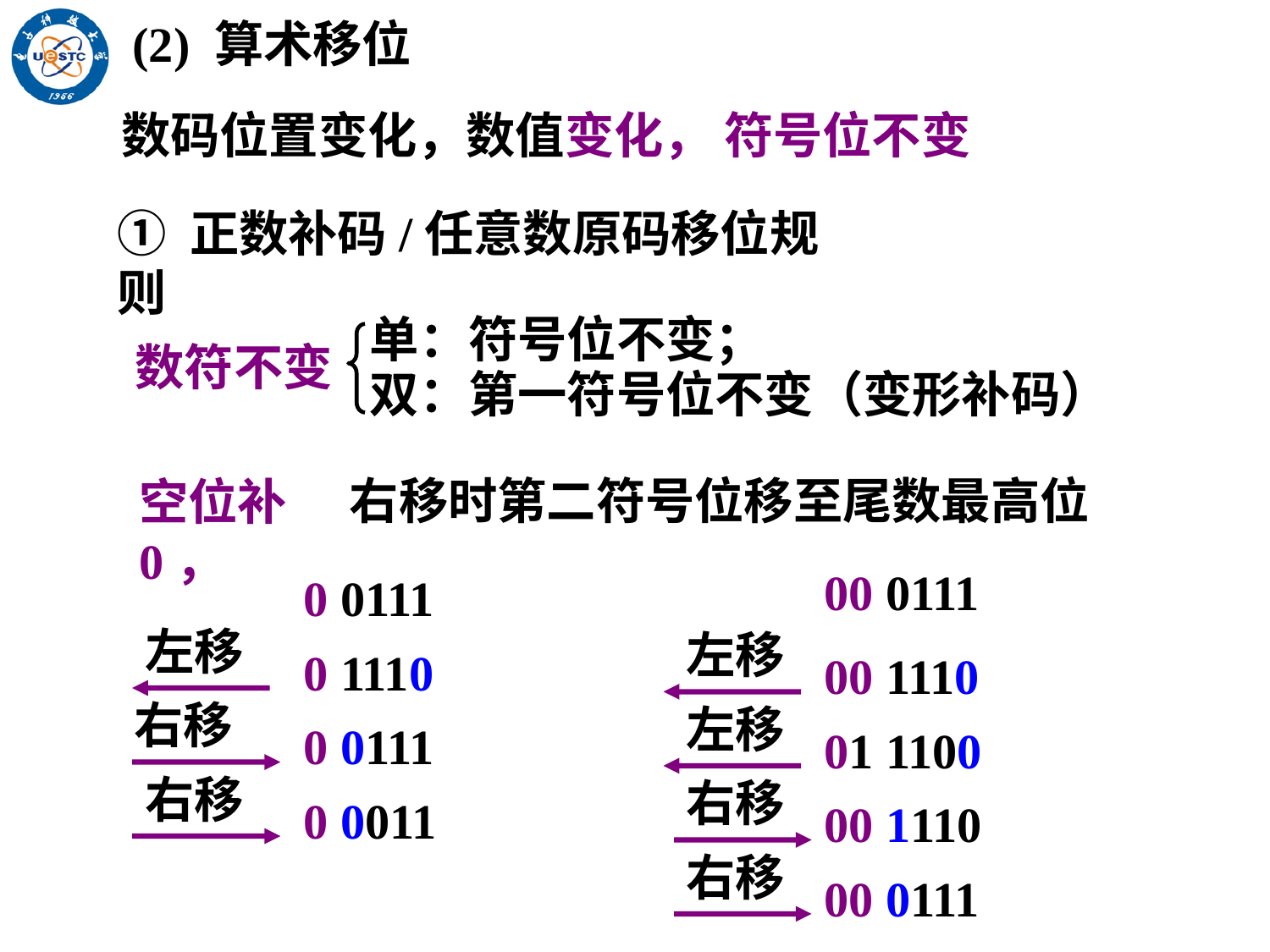

(2) 算术移位
数码位置变化，数值变化， 符号位不变
① 正数补码/任意数原码移位规则

单：符号位不变；
双：第一符号位不变（变形补码）
数符不变
右移时第二符号位移至尾数最高位
空位补0，
00 0111
0 0111
左移

左移

0 1110
00 1110
右移

左移

0 0111
01 1100
右移

右移

0 0011
00 1110
右移

00 0111